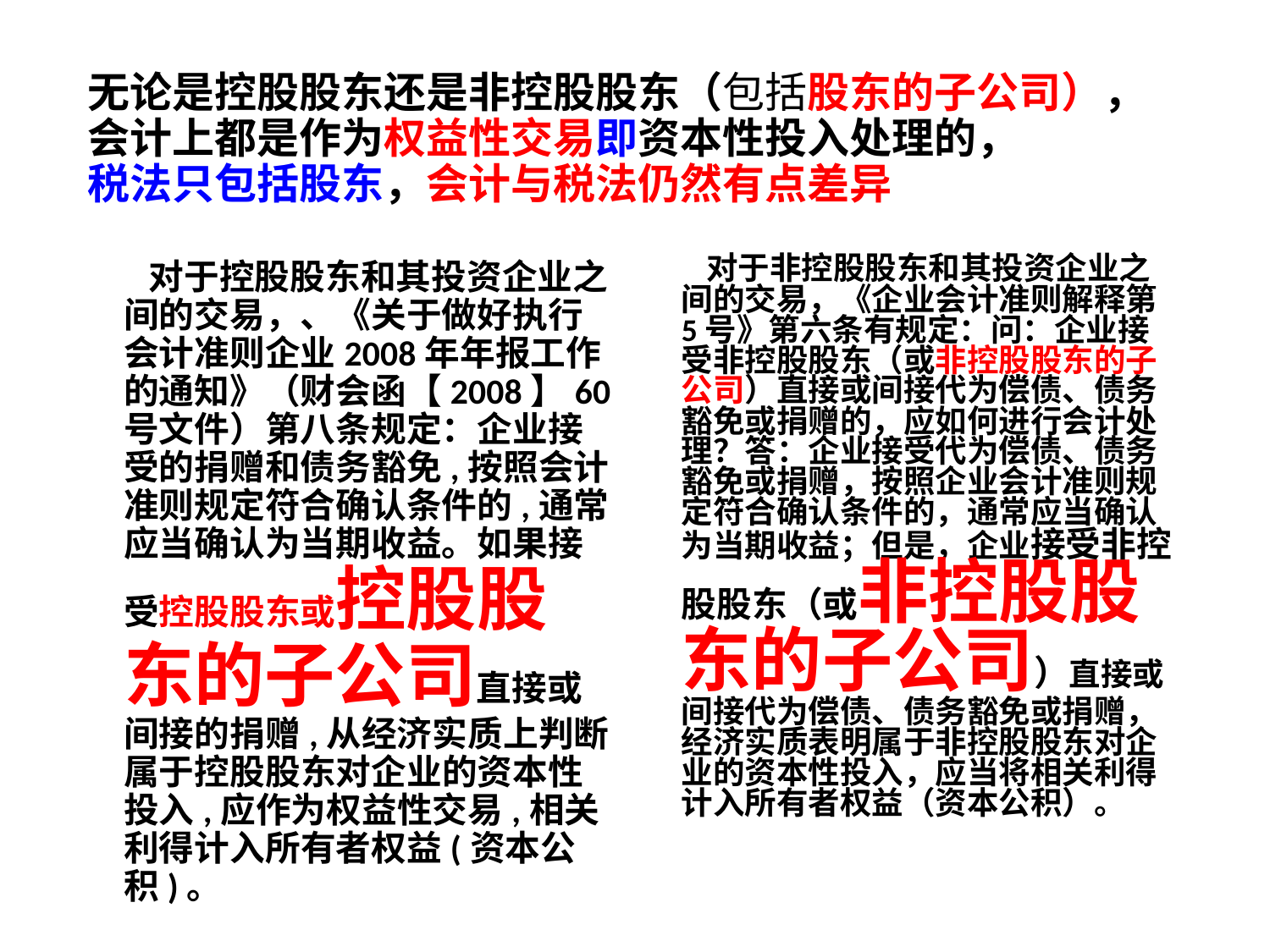

# 无论是控股股东还是非控股股东（包括股东的子公司）， 会计上都是作为权益性交易即资本性投入处理的， 税法只包括股东，会计与税法仍然有点差异
     对于非控股股东和其投资企业之间的交易，《企业会计准则解释第5号》第六条有规定：问：企业接受非控股股东（或非控股股东的子公司）直接或间接代为偿债、债务豁免或捐赠的，应如何进行会计处理？答：企业接受代为偿债、债务豁免或捐赠，按照企业会计准则规定符合确认条件的，通常应当确认为当期收益；但是，企业接受非控股股东（或非控股股东的子公司）直接或间接代为偿债、债务豁免或捐赠，经济实质表明属于非控股股东对企业的资本性投入，应当将相关利得计入所有者权益（资本公积）。
     对于控股股东和其投资企业之间的交易，、《关于做好执行会计准则企业2008年年报工作的通知》（财会函【2008】60号文件）第八条规定：企业接受的捐赠和债务豁免,按照会计准则规定符合确认条件的,通常应当确认为当期收益。如果接受控股股东或控股股东的子公司直接或间接的捐赠,从经济实质上判断属于控股股东对企业的资本性投入,应作为权益性交易,相关利得计入所有者权益(资本公积)。